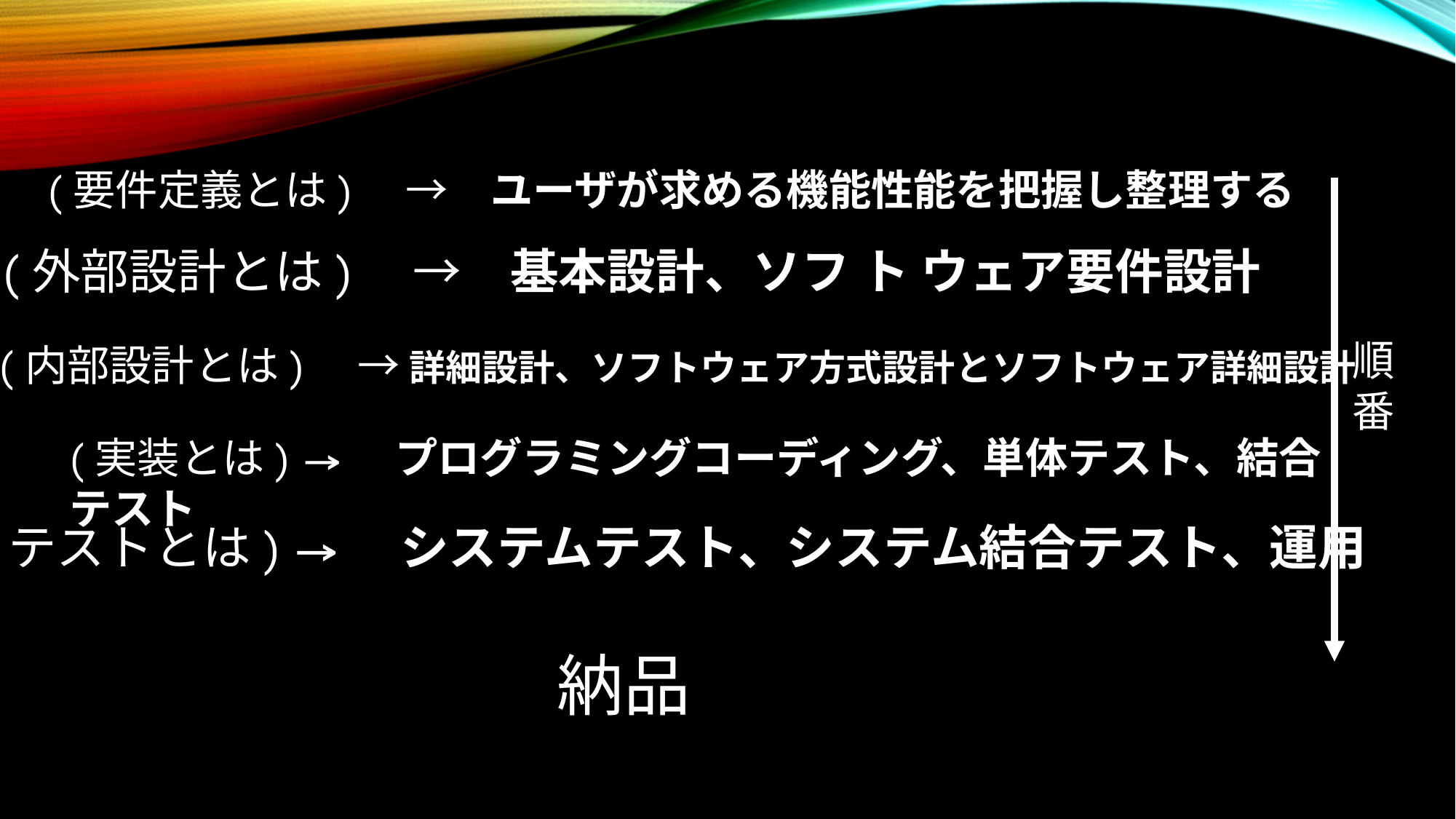

(要件定義とは)　→　ユーザが求める機能性能を把握し整理する
(外部設計とは)　→　基本設計、ソフ ト ウェア要件設計
順
番
(内部設計とは)　→ 詳細設計、ソフトウェア方式設計とソフトウェア詳細設計
(実装とは) →　プログラミングコーディング、単体テスト、結合テスト
(テストとは) →　システムテスト、システム結合テスト、運用
納品